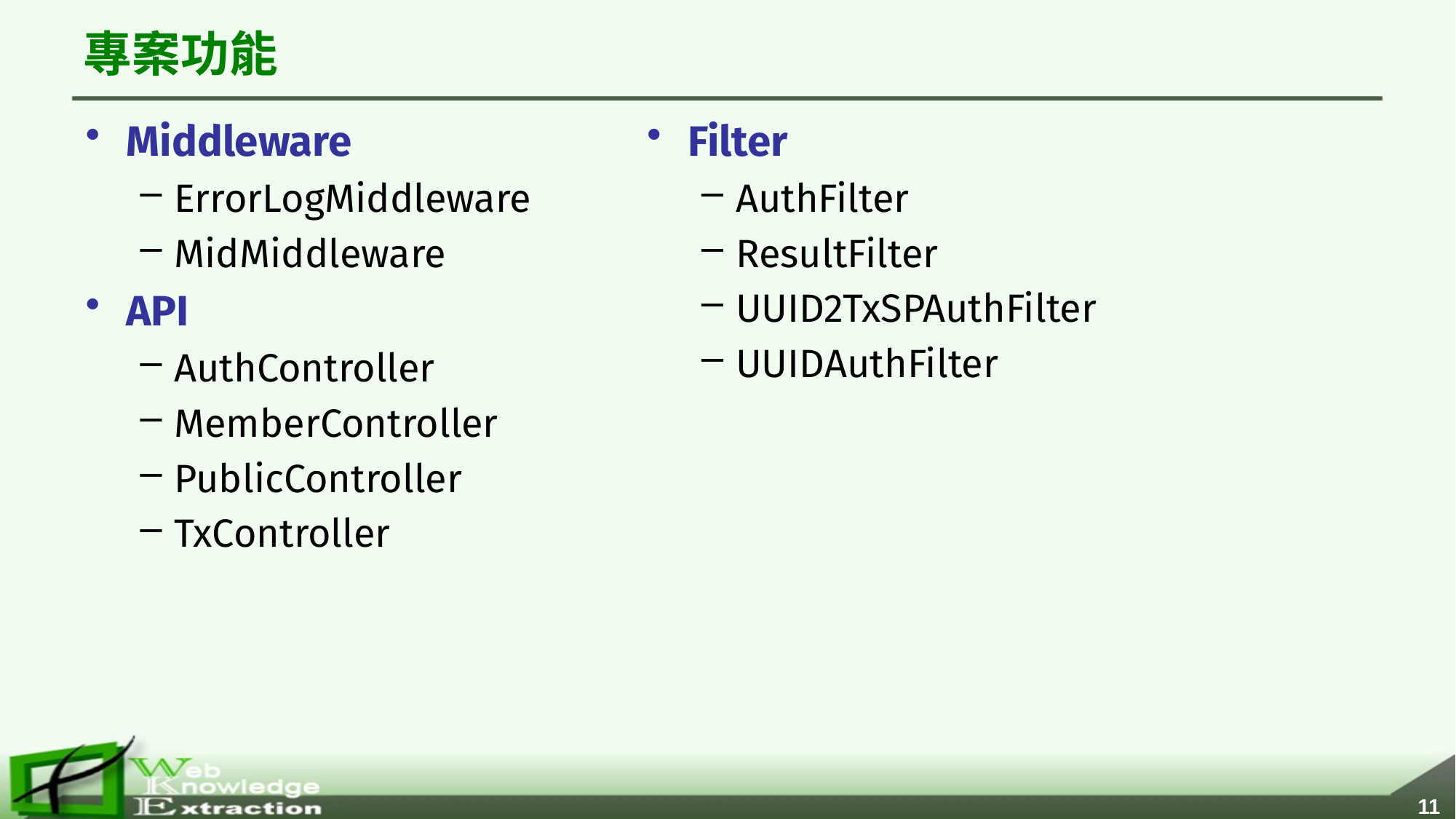

# 專案功能
Middleware
ErrorLogMiddleware
MidMiddleware
API
AuthController
MemberController
PublicController
TxController
Filter
AuthFilter
ResultFilter
UUID2TxSPAuthFilter
UUIDAuthFilter
11